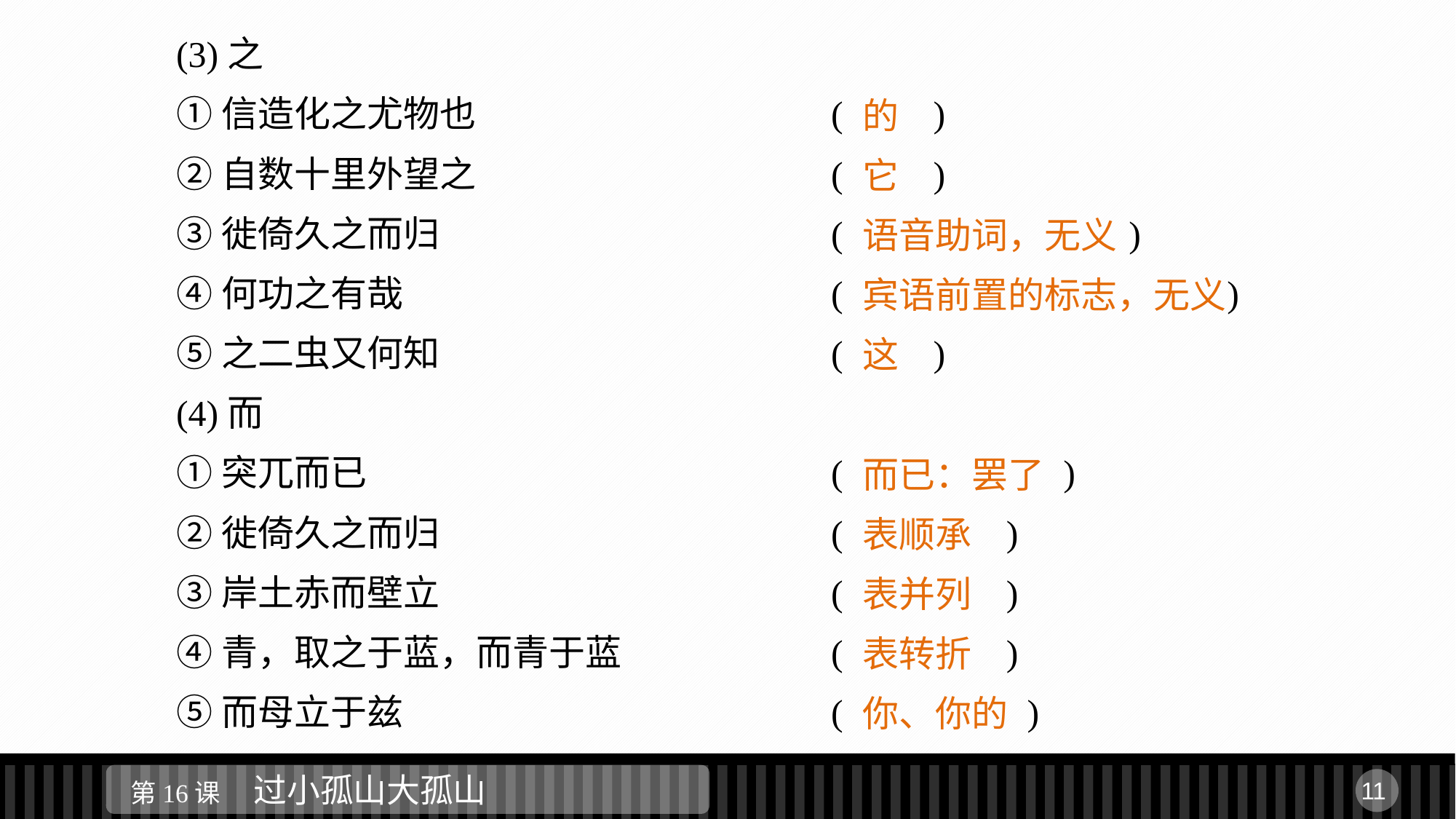

(3)之
①信造化之尤物也				(　　)
②自数十里外望之				(　　)
③徙倚久之而归				(　               　　　)
④何功之有哉					(　　　                           　)
⑤之二虫又何知				(　　)
(4)而
①突兀而已					(　       　　　)
②徙倚久之而归				(　　　　)
③岸土赤而壁立				(　　　　)
④青，取之于蓝，而青于蓝		(　　　　)
⑤而母立于兹					(　　　       )
的
它
语音助词，无义
宾语前置的标志，无义
这

而已：罢了
表顺承
表并列
表转折
你、你的